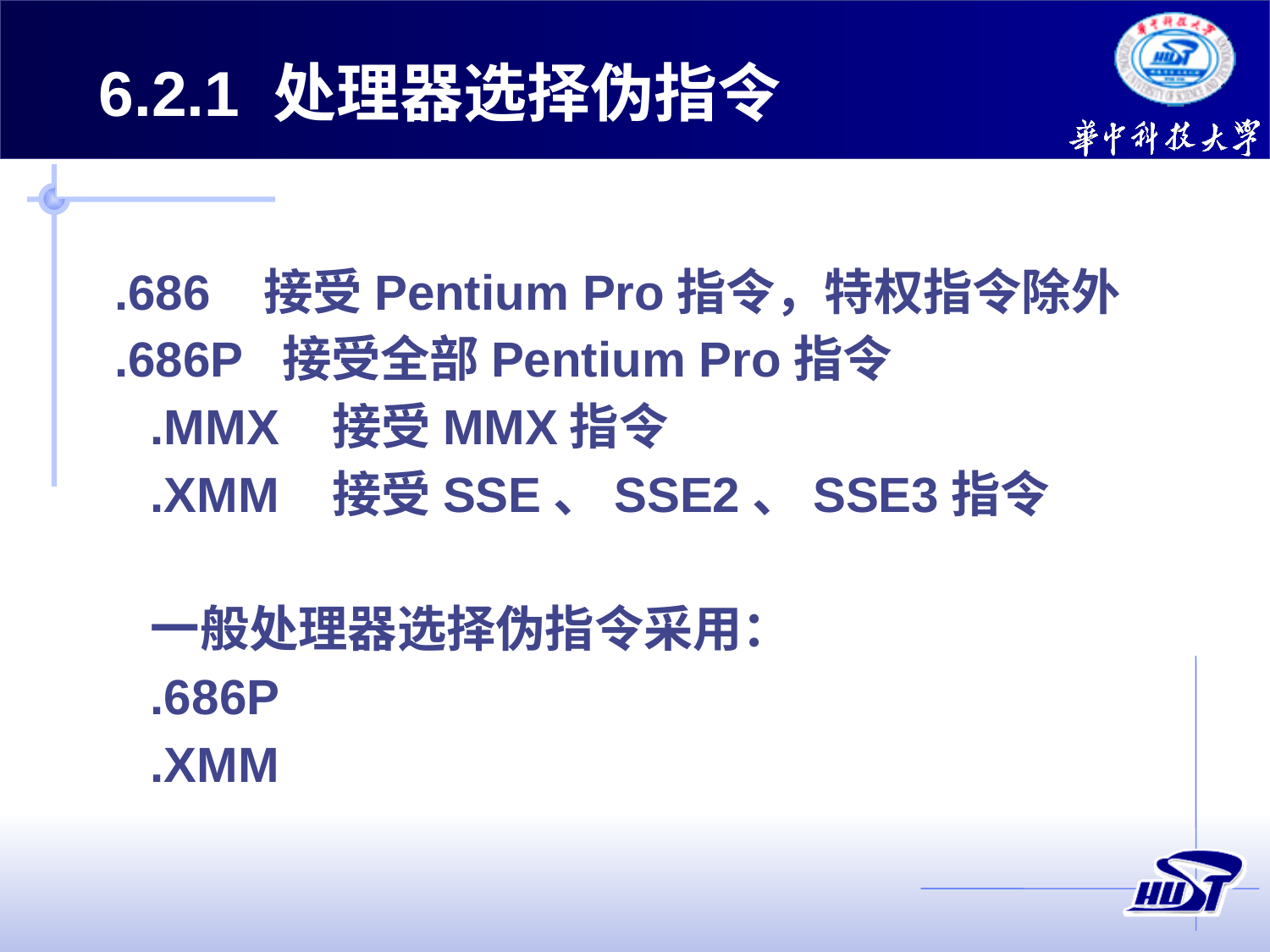

6.2.1 处理器选择伪指令
.686   接受Pentium Pro指令，特权指令除外
.686P  接受全部Pentium Pro指令
.MMX   接受MMX指令
.XMM   接受SSE、SSE2、SSE3指令

一般处理器选择伪指令采用：
.686P
.XMM